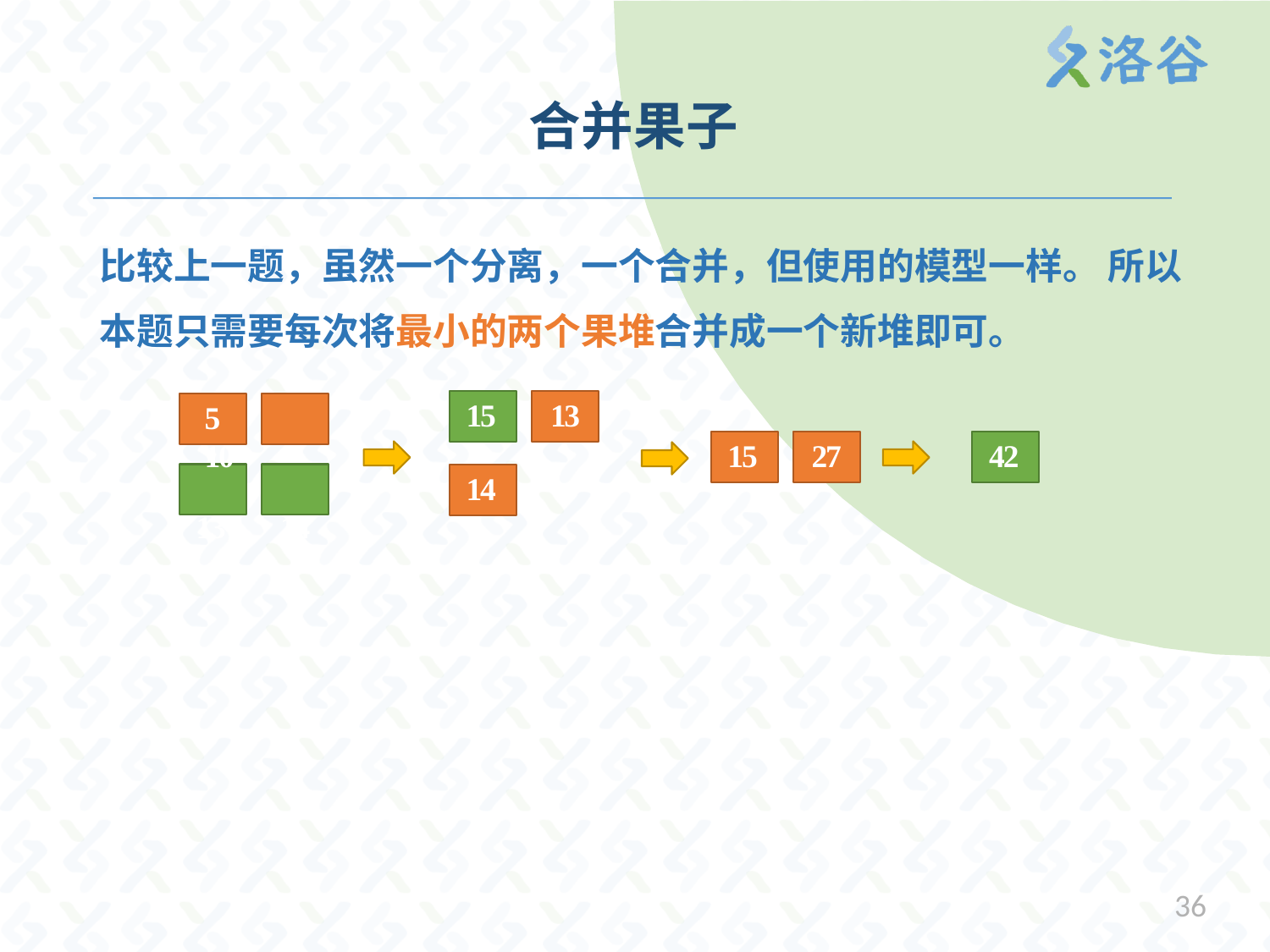

# 合并果子

比较上一题，虽然一个分离，一个合并，但使用的模型一样。 所以本题只需要每次将最小的两个果堆合并成一个新堆即可。

15	13

14
5	10

13	14

15	27
42

36